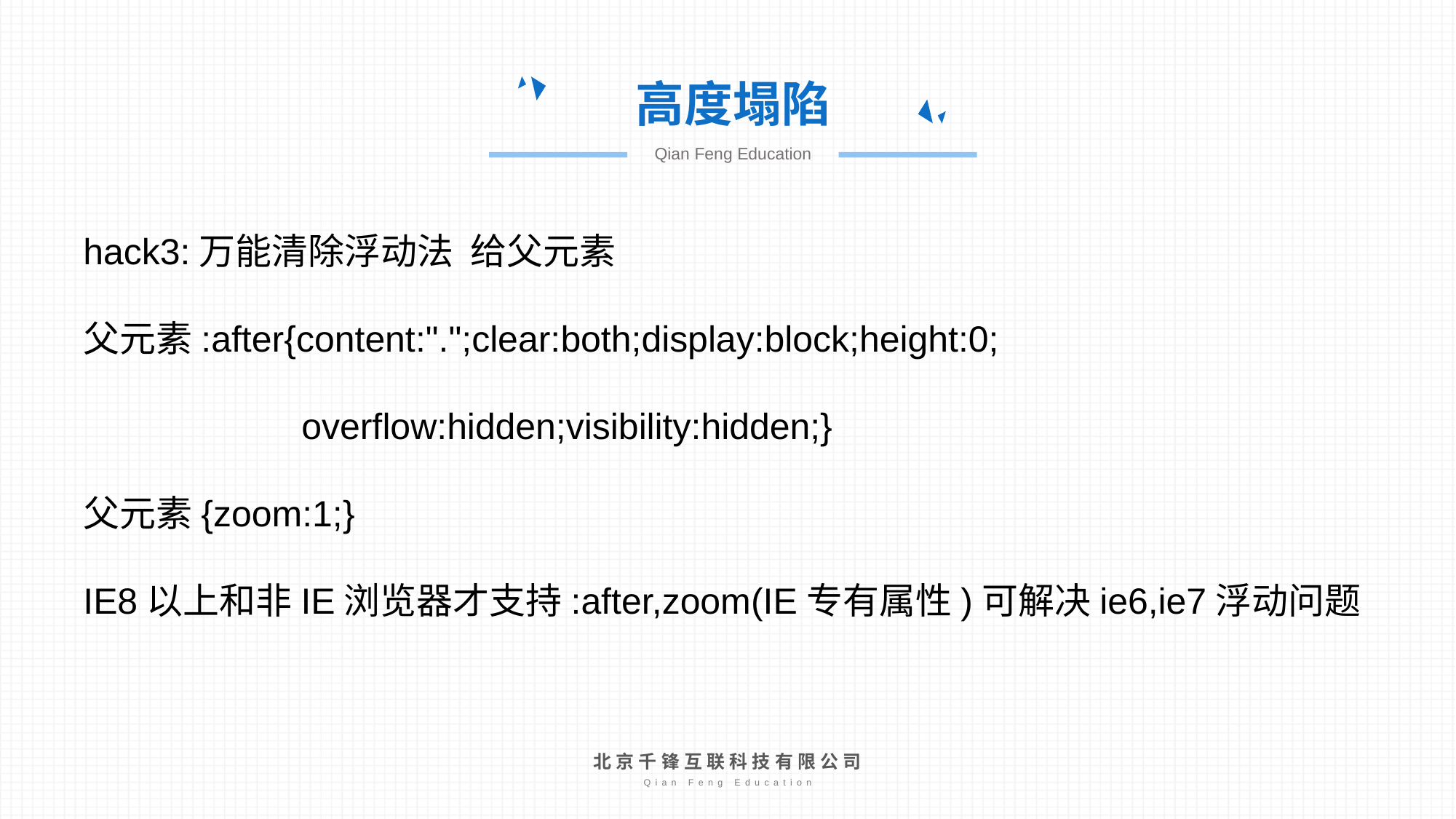

高度塌陷

Qian Feng Education

hack3:万能清除浮动法  给父元素
父元素:after{content:".";clear:both;display:block;height:0;
		overflow:hidden;visibility:hidden;}
父元素{zoom:1;}
IE8以上和非IE浏览器才支持:after,zoom(IE专有属性)可解决ie6,ie7浮动问题
北京千锋互联科技有限公司
Qian Feng Education